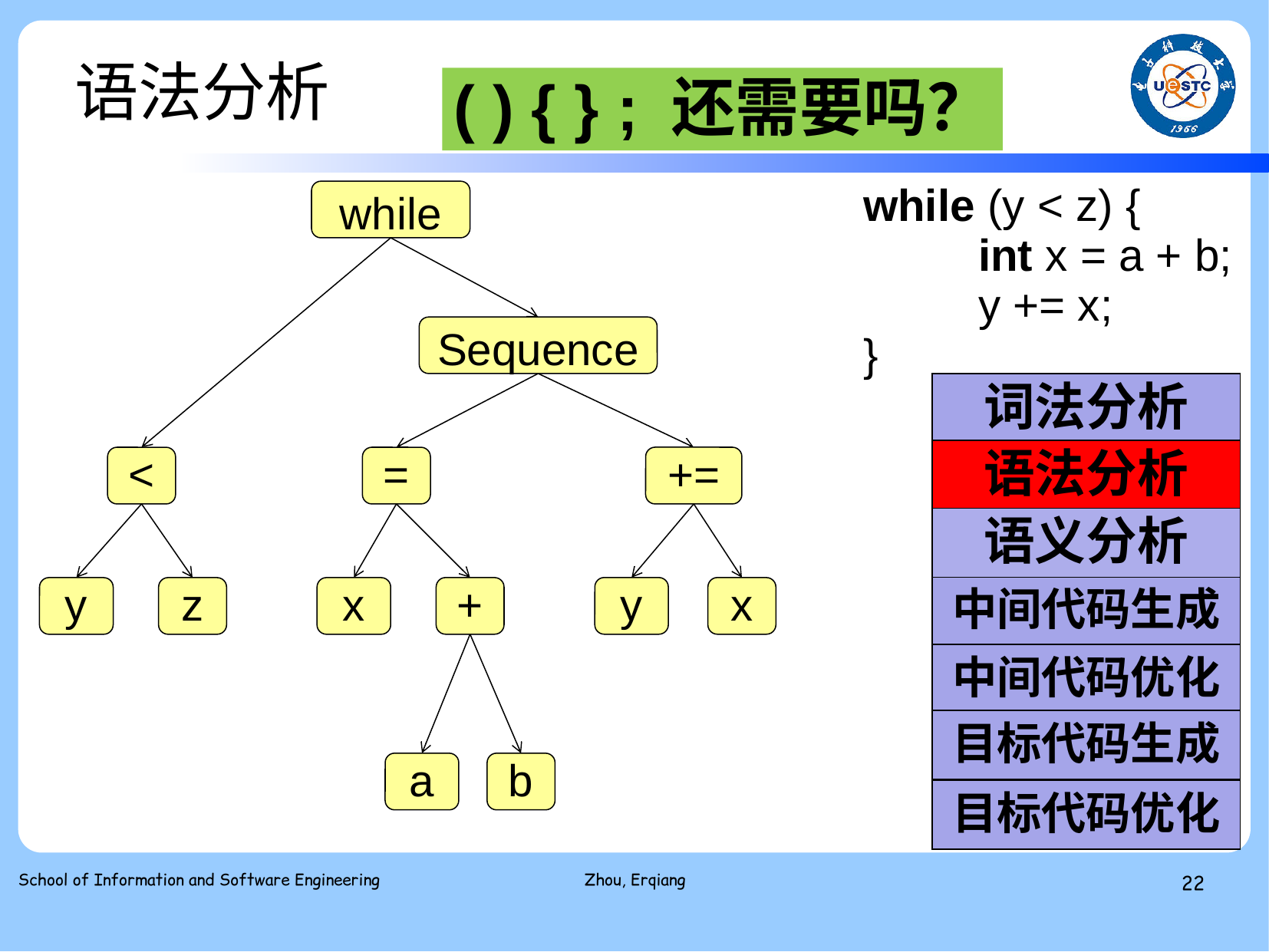

语法分析
( ) { } ; 还需要吗？
while (y < z) {
	int x = a + b;
	y += x;
}
while
Sequence
词法分析
语法分析
<
y
z
=
x
+=
y
x
语义分析
中间代码生成
+
a
b
中间代码优化
目标代码生成
目标代码优化
School of Information and Software Engineering
Zhou, Erqiang
22